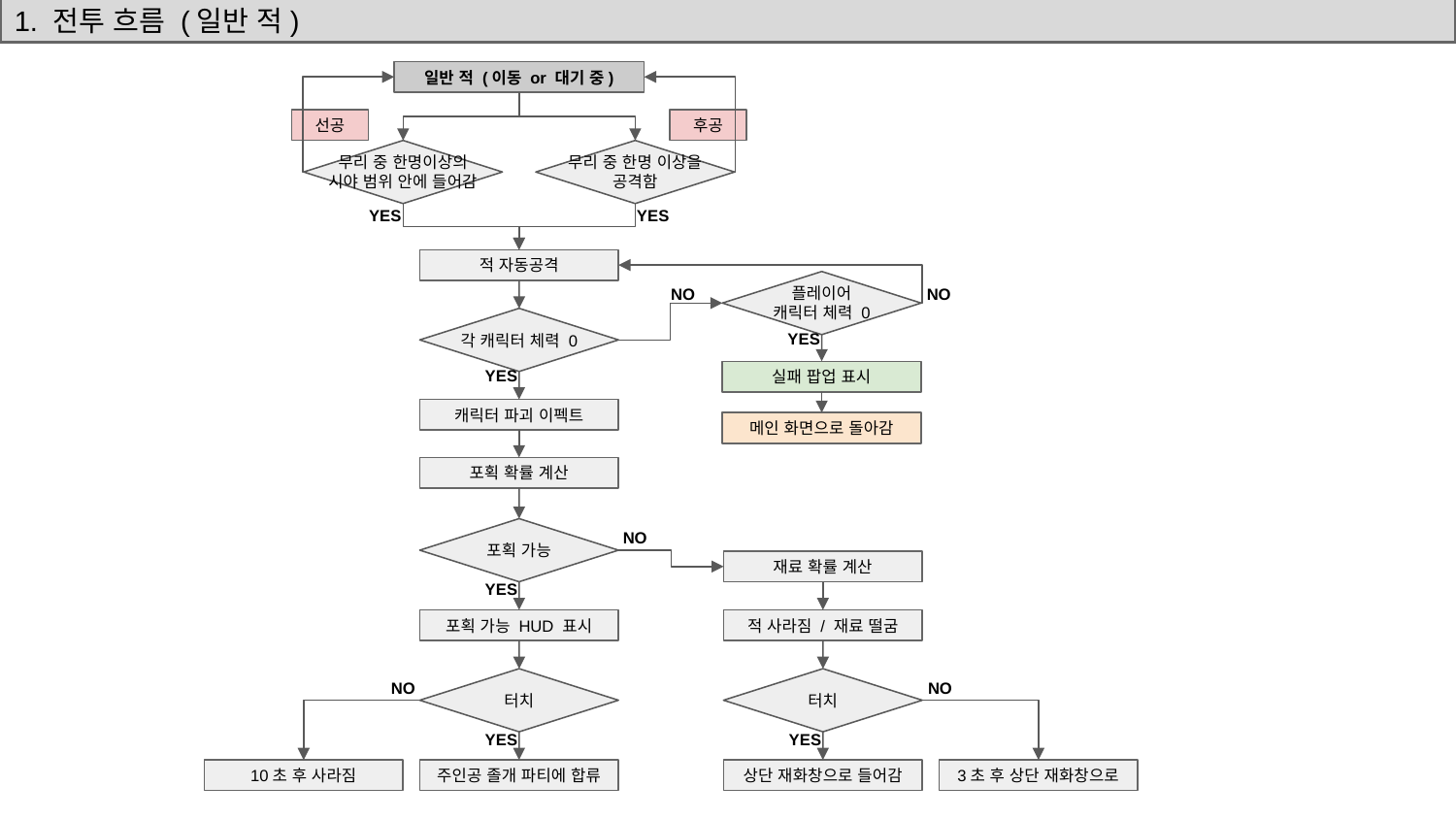

# 1. 전투 흐름 (일반 적)
일반 적 (이동 or 대기 중)
선공
후공

무리 중 한명이상의
시야 범위 안에 들어감
무리 중 한명 이상을 공격함
YES
YES
적 자동공격

플레이어
캐릭터 체력 0
NO
NO

각 캐릭터 체력 0
YES
실패 팝업 표시
YES
캐릭터 파괴 이펙트
메인 화면으로 돌아감
포획 확률 계산

NO
포획 가능
재료 확률 계산
YES
적 사라짐 / 재료 떨굼
포획 가능 HUD 표시

NO
NO
터치
터치
YES
YES
10초 후 사라짐
주인공 졸개 파티에 합류
상단 재화창으로 들어감
3초 후 상단 재화창으로